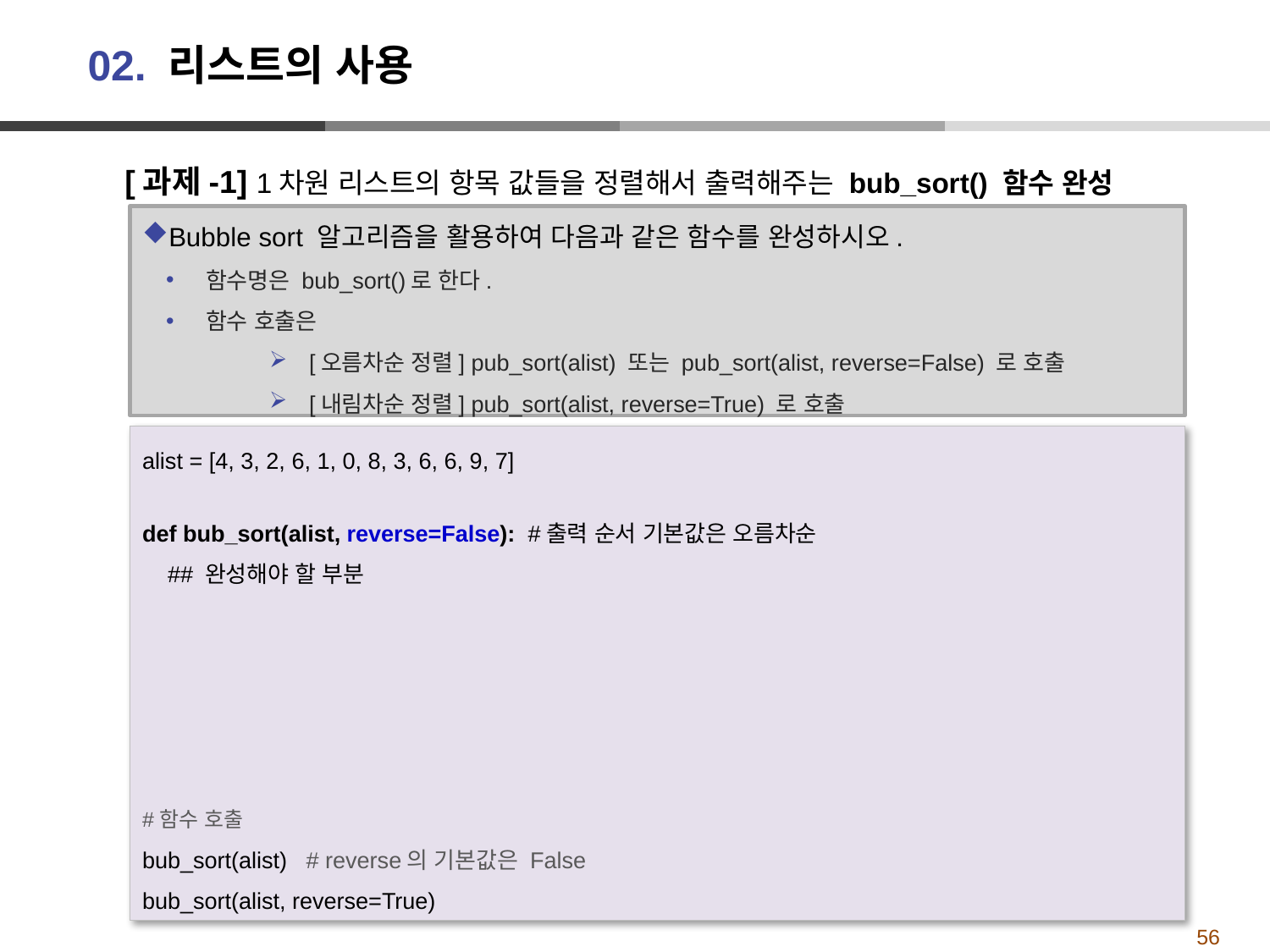

# 02. 리스트의 사용
[과제-1] 1차원 리스트의 항목 값들을 정렬해서 출력해주는 bub_sort() 함수 완성
Bubble sort 알고리즘을 활용하여 다음과 같은 함수를 완성하시오.
함수명은 bub_sort()로 한다.
함수 호출은
[오름차순 정렬] pub_sort(alist) 또는 pub_sort(alist, reverse=False) 로 호출
[내림차순 정렬] pub_sort(alist, reverse=True) 로 호출
alist = [4, 3, 2, 6, 1, 0, 8, 3, 6, 6, 9, 7]

def bub_sort(alist, reverse=False):  #출력 순서 기본값은 오름차순
    ## 완성해야 할 부분

#함수 호출
bub_sort(alist)   # reverse의 기본값은 False
bub_sort(alist, reverse=True)